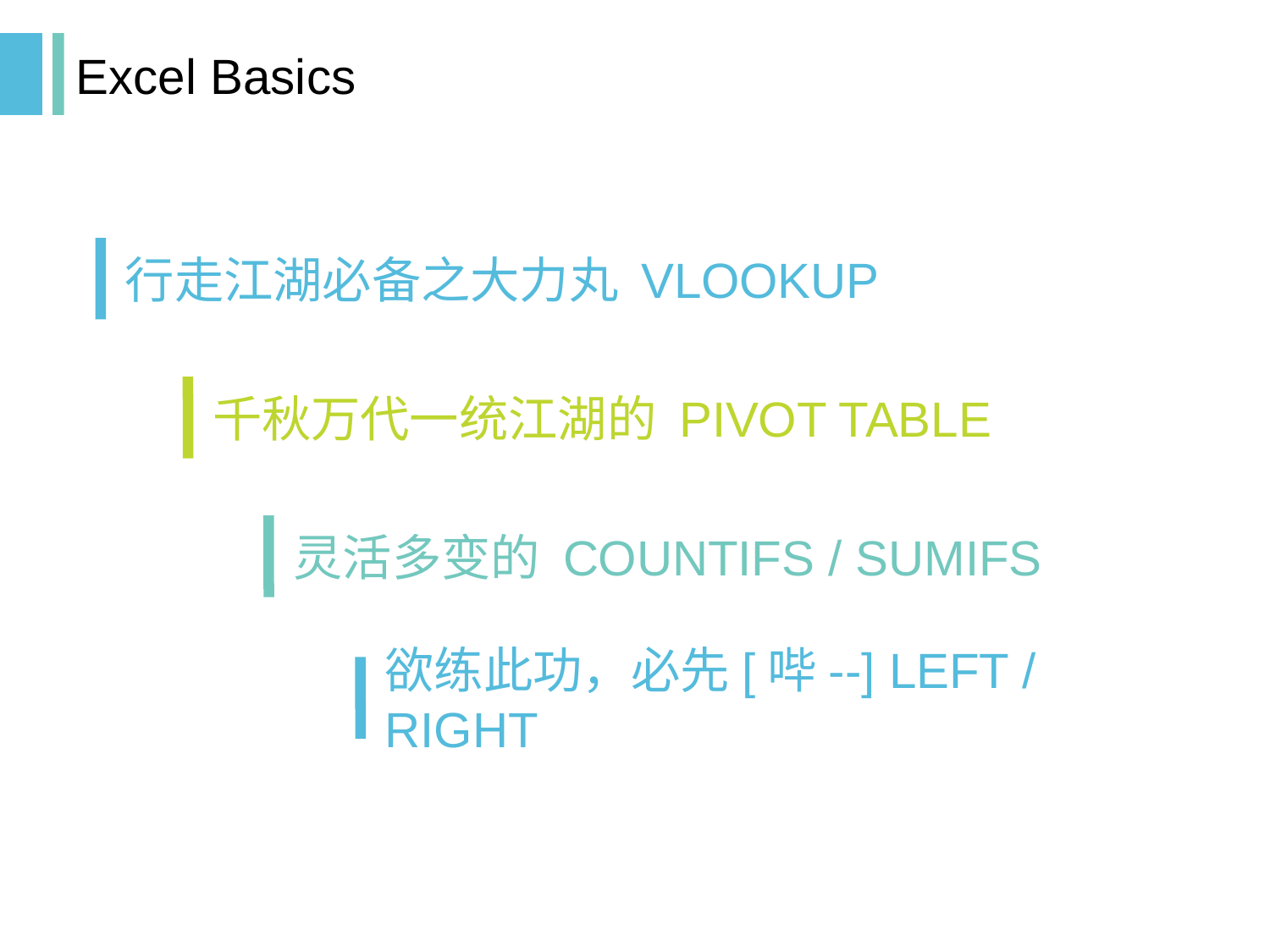

# Excel Basics

行走江湖必备之大力丸 VLOOKUP

千秋万代一统江湖的 PIVOT TABLE

灵活多变的 COUNTIFS / SUMIFS

欲练此功，必先[哔--] LEFT / RIGHT